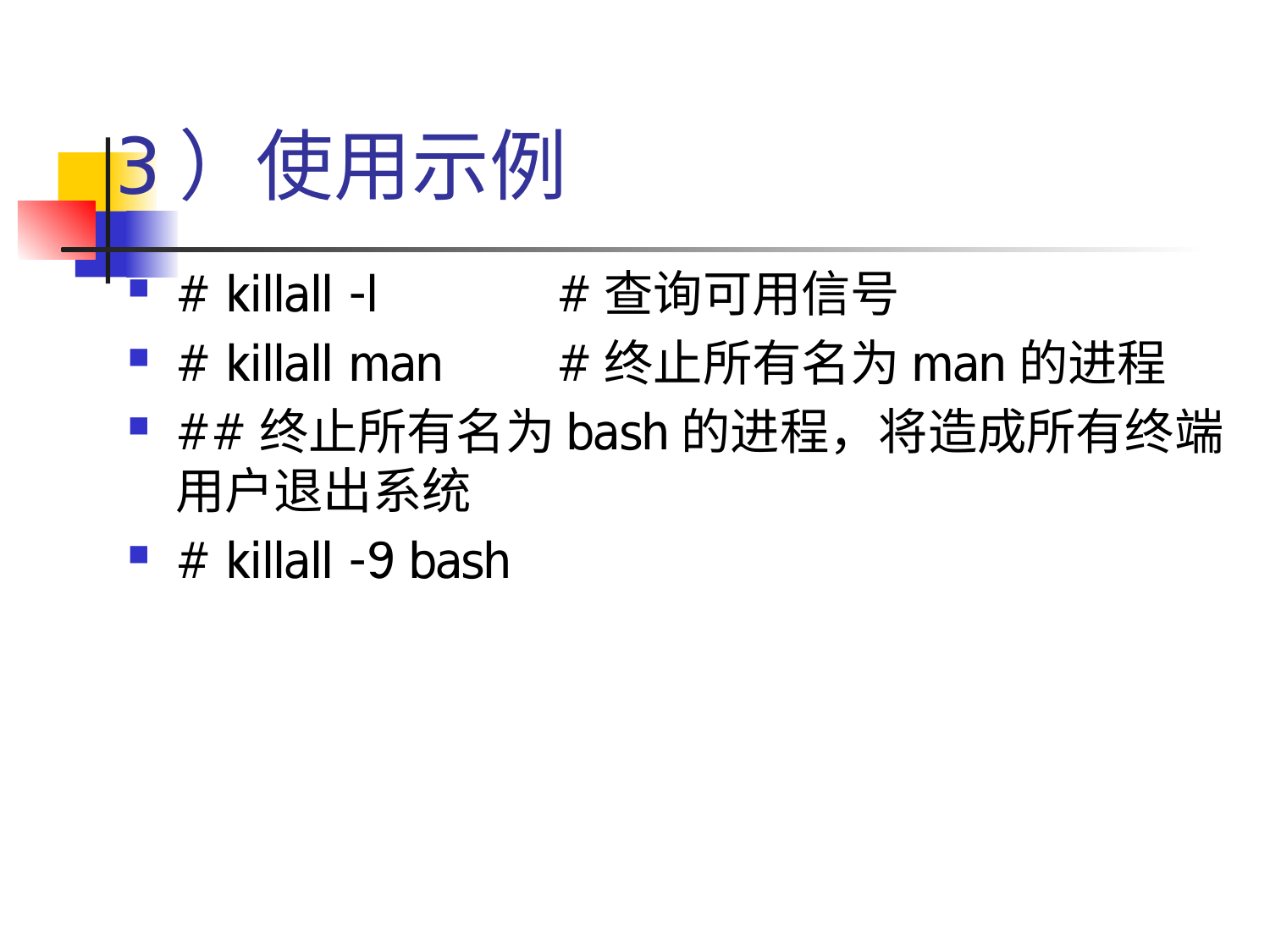

# 3）使用示例
# killall -l		#查询可用信号
# killall man	#终止所有名为man的进程
##终止所有名为bash的进程，将造成所有终端用户退出系统
# killall -9 bash